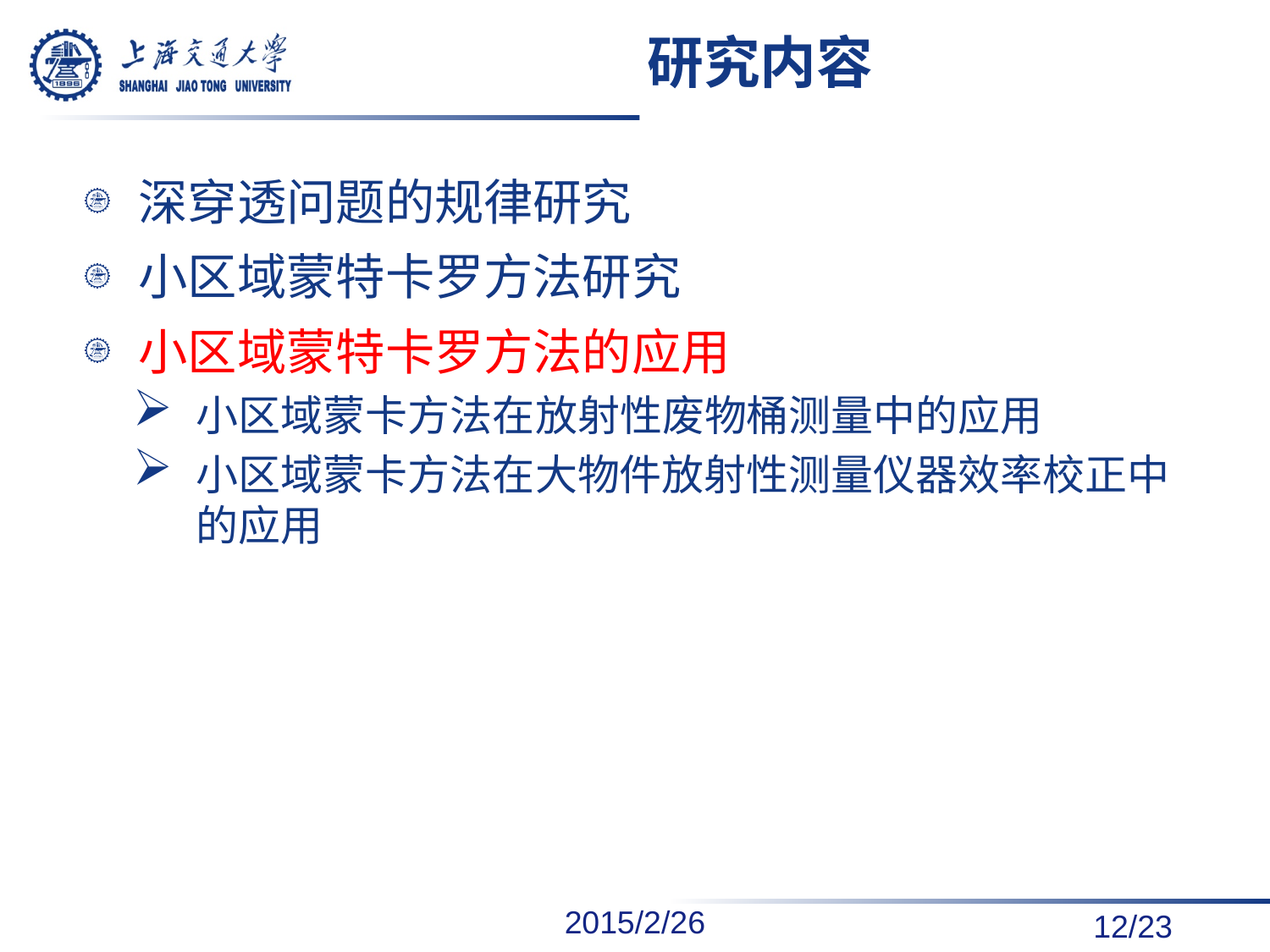

# 研究内容
深穿透问题的规律研究
小区域蒙特卡罗方法研究
小区域蒙特卡罗方法的应用
小区域蒙卡方法在放射性废物桶测量中的应用
小区域蒙卡方法在大物件放射性测量仪器效率校正中的应用